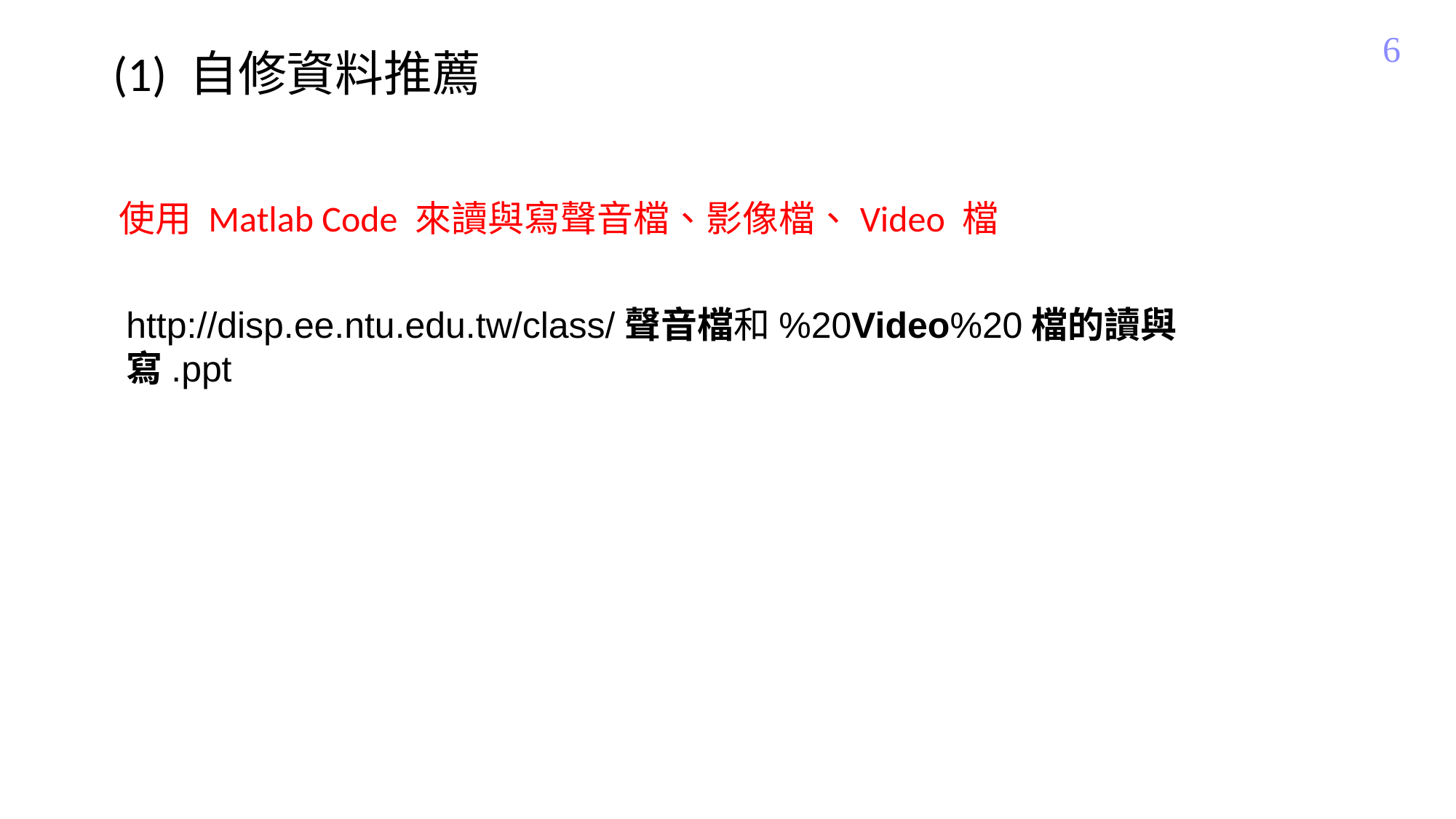

6
(1) 自修資料推薦
使用 Matlab Code 來讀與寫聲音檔、影像檔、Video 檔
http://disp.ee.ntu.edu.tw/class/聲音檔和%20Video%20檔的讀與寫.ppt